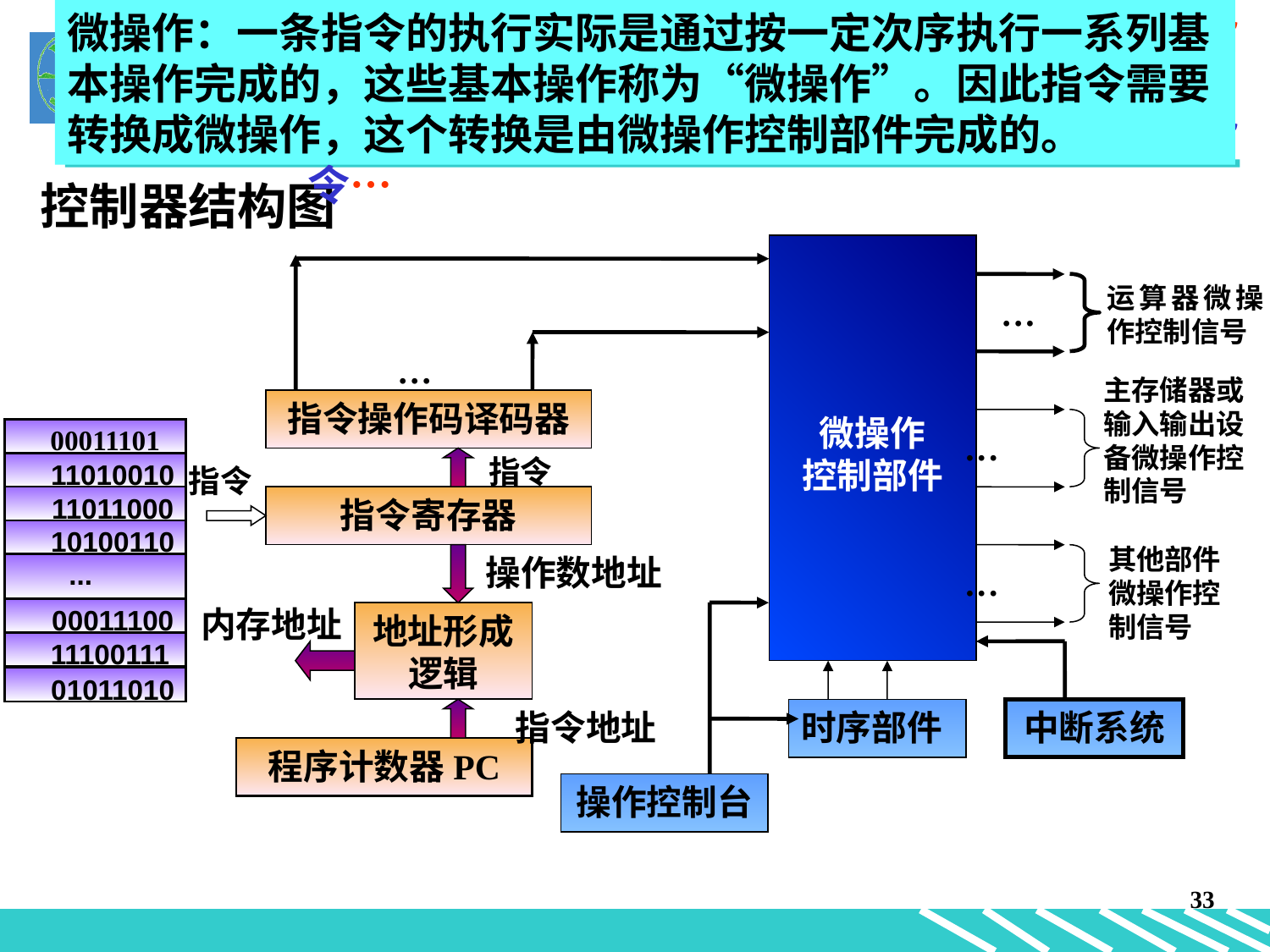

程序－》二进制指令－》装载到内存－》第一条指令地址进指令寄存器PC－》取指令－》分析指令－》执行指令－》取指令－》分析指令－》执行指令…
微操作：一条指令的执行实际是通过按一定次序执行一系列基本操作完成的，这些基本操作称为“微操作”。因此指令需要转换成微操作，这个转换是由微操作控制部件完成的。
控制器结构图

微操作
控制部件

···

运算器微操作控制信号
···

···

···

主存储器或输入输出设备微操作控制信号
其他部件微操作控制信号

指令操作码译码器
指令

00011101

11010010

11011000

10100110

...

00011100

11100111

01011010
指令

指令寄存器

操作数地址
内存地址

中断系统

时序部件

操作控制台
地址形成逻辑

指令地址
程序计数器PC
33